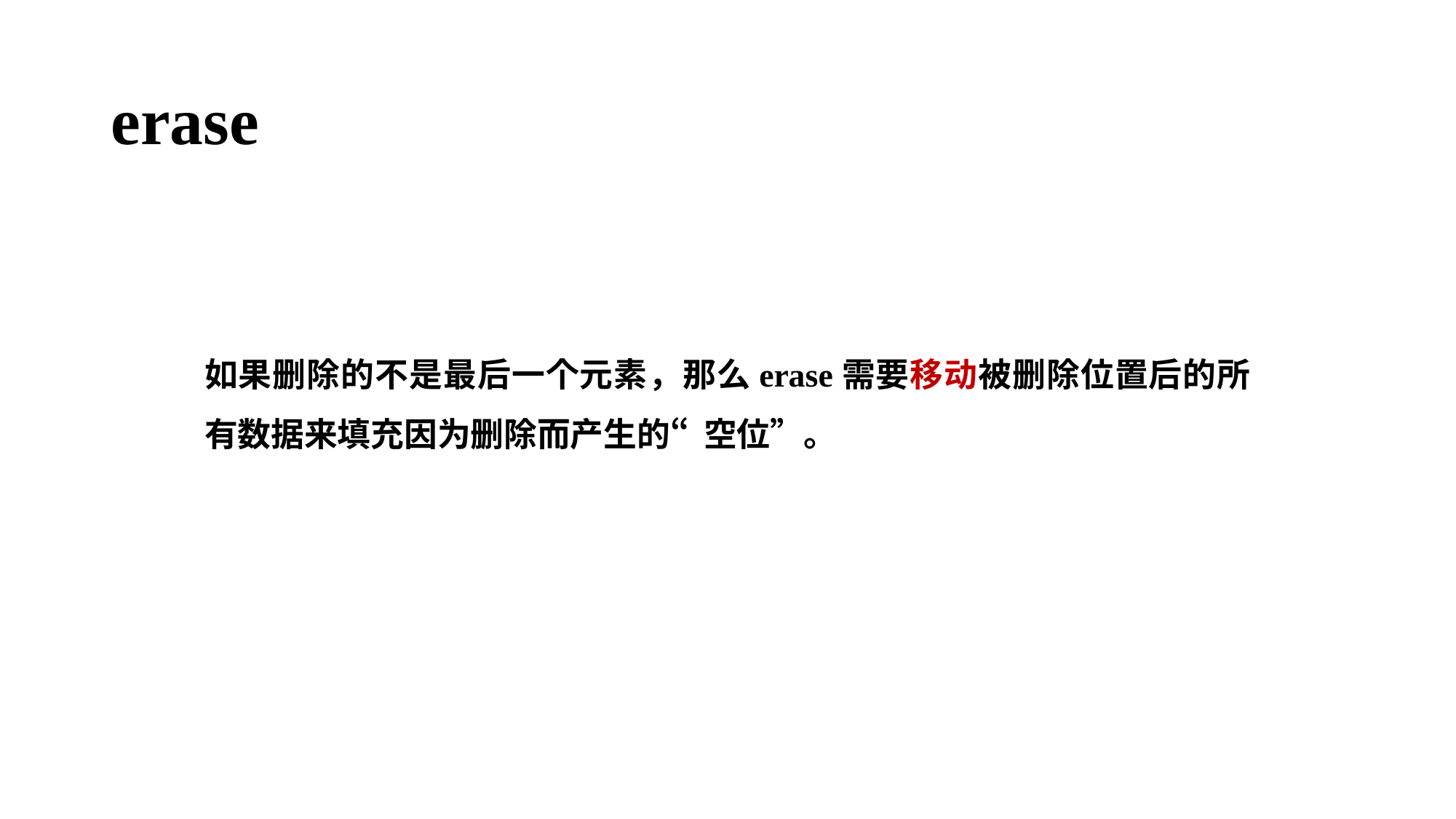

# erase
如果删除的不是最后一个元素，那么erase需要移动被删除位置后的所有数据来填充因为删除而产生的“空位”。